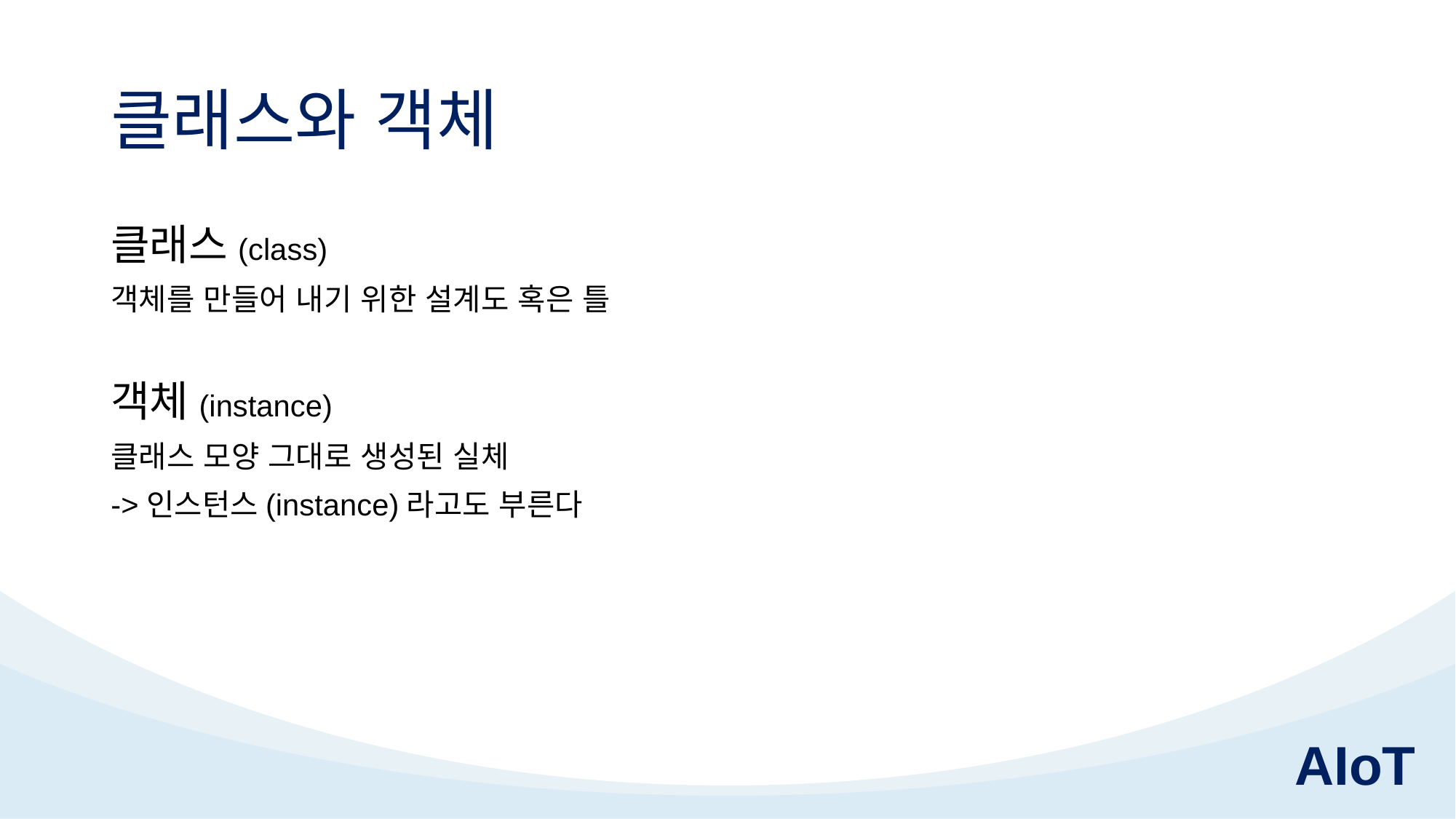

# 클래스와 객체
클래스(class)
객체를 만들어 내기 위한 설계도 혹은 틀

객체(instance)
클래스 모양 그대로 생성된 실체
->인스턴스(instance)라고도 부른다